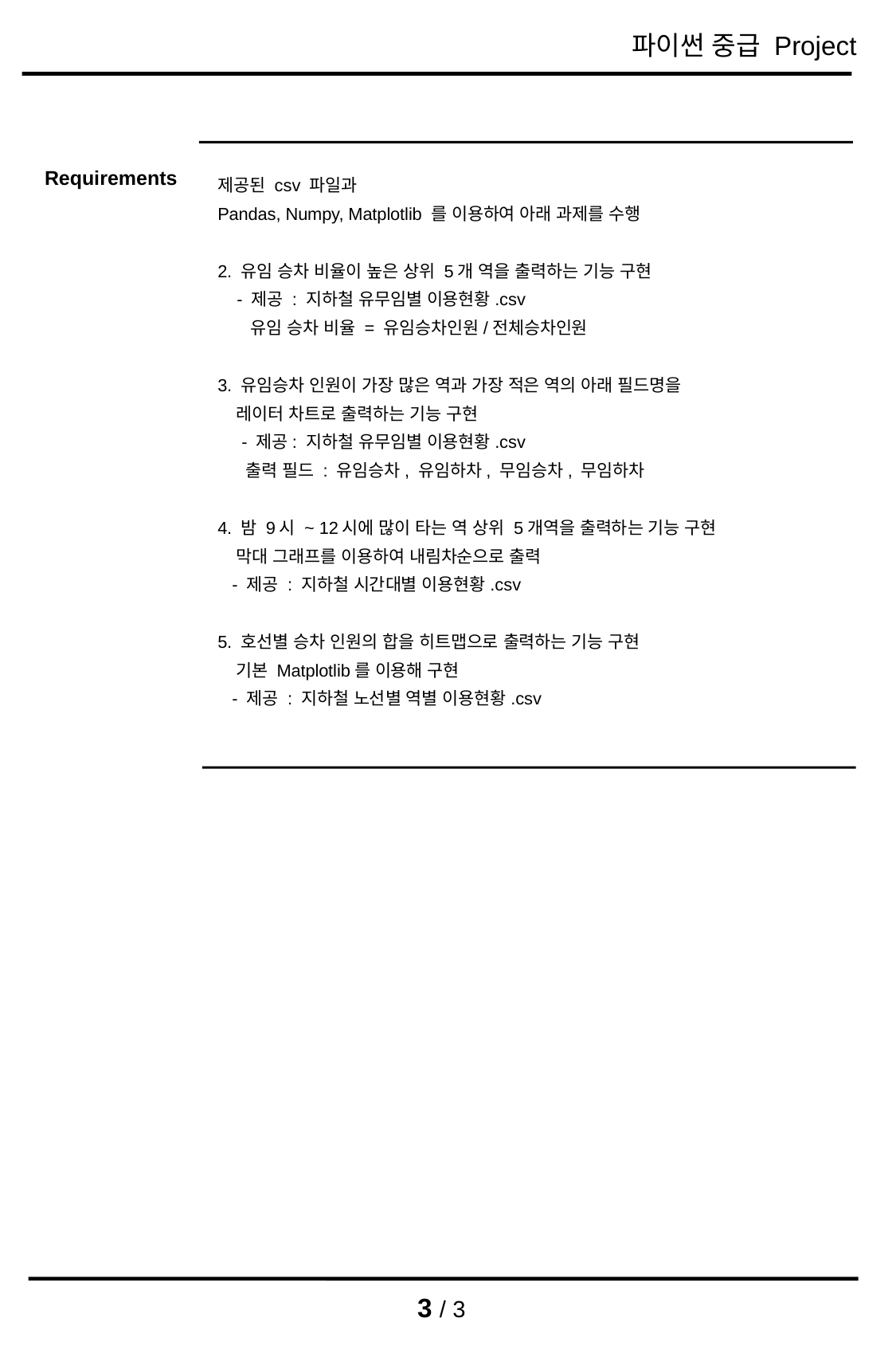

Requirements
제공된 csv 파일과
Pandas, Numpy, Matplotlib 를 이용하여 아래 과제를 수행

2. 유임 승차 비율이 높은 상위 5개 역을 출력하는 기능 구현
    - 제공 : 지하철 유무임별 이용현황.csv
      유임 승차 비율 = 유임승차인원/전체승차인원

3. 유임승차 인원이 가장 많은 역과 가장 적은 역의 아래 필드명을
   레이터 차트로 출력하는 기능 구현
     - 제공: 지하철 유무임별 이용현황.csv
     출력 필드 : 유임승차, 유임하차, 무임승차, 무임하차

4. 밤 9시 ~ 12시에 많이 타는 역 상위 5개역을 출력하는 기능 구현
   막대 그래프를 이용하여 내림차순으로 출력
   - 제공 : 지하철 시간대별 이용현황.csv

5. 호선별 승차 인원의 합을 히트맵으로 출력하는 기능 구현
   기본 Matplotlib를 이용해 구현
   - 제공 : 지하철 노선별 역별 이용현황.csv